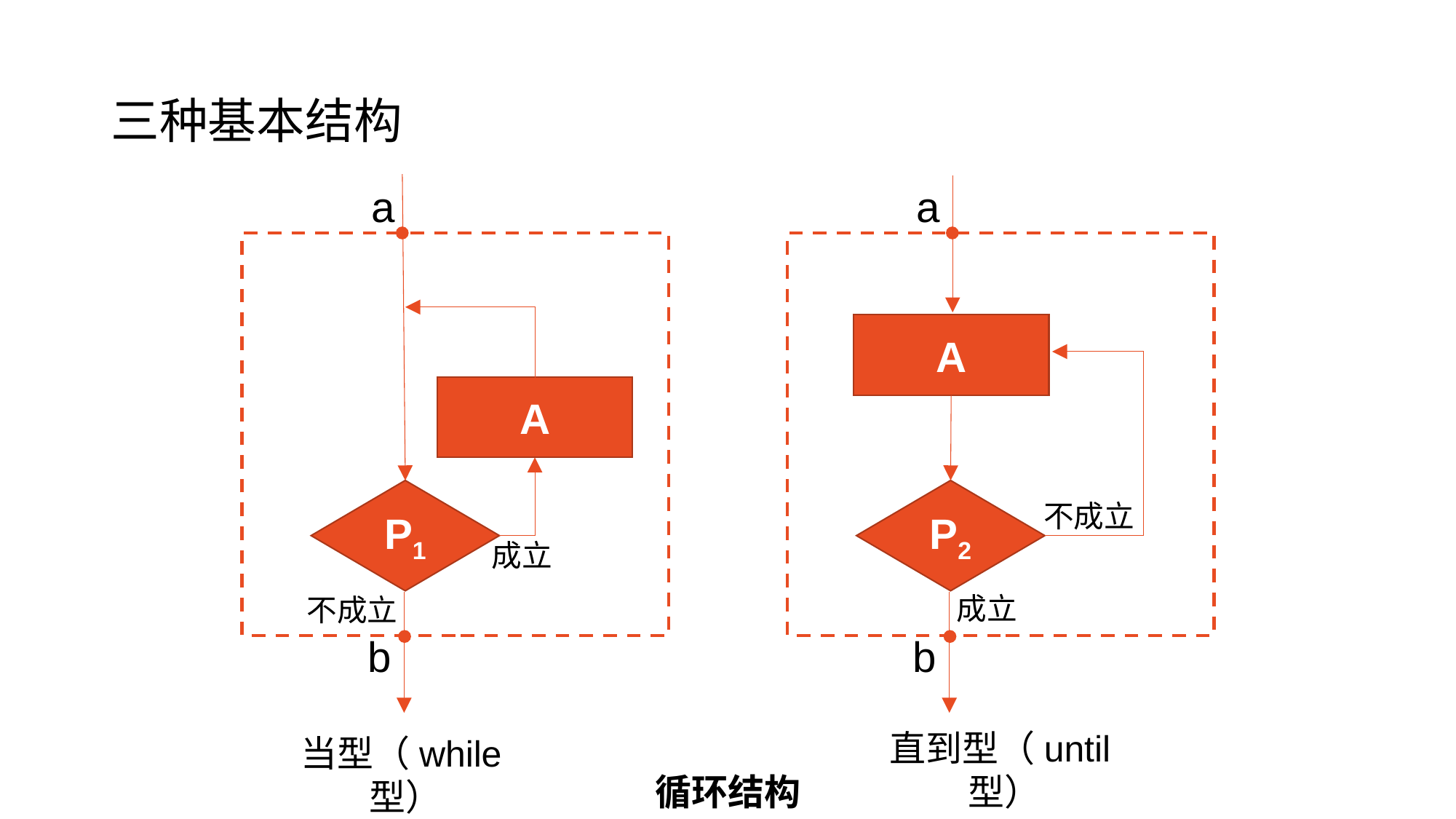

# 三种基本结构
a

A

P1
成立
不成立
b

a

A

P2
不成立
成立
b

直到型（until型）
当型（while型）
循环结构